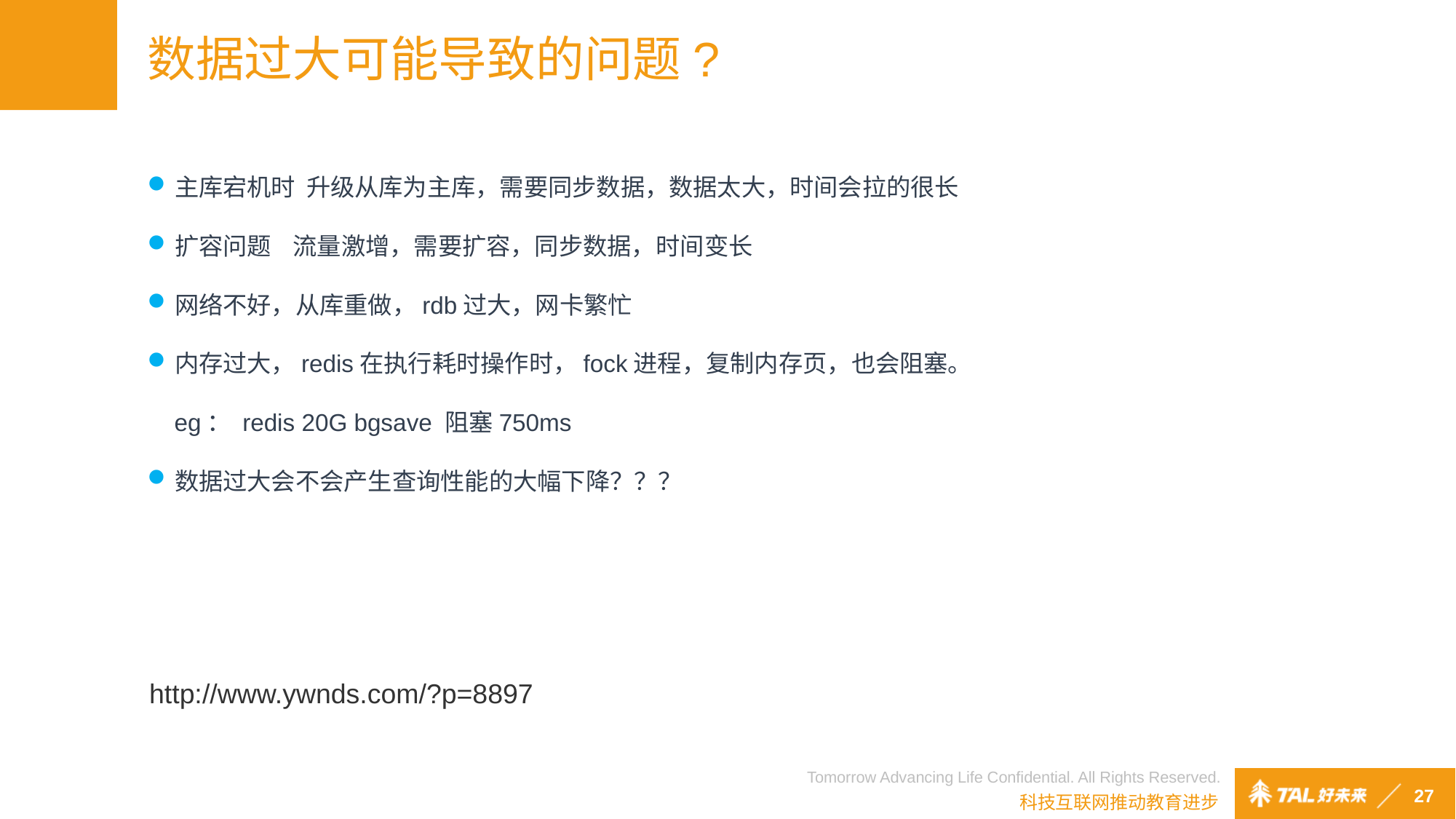

# 数据过大可能导致的问题?
主库宕机时  升级从库为主库，需要同步数据，数据太大，时间会拉的很长
扩容问题    流量激增，需要扩容，同步数据，时间变长
网络不好，从库重做，rdb过大，网卡繁忙
内存过大，redis在执行耗时操作时，fock进程，复制内存页，也会阻塞。
    eg： redis 20G bgsave 阻塞750ms
数据过大会不会产生查询性能的大幅下降？？？

http://www.ywnds.com/?p=8897
27